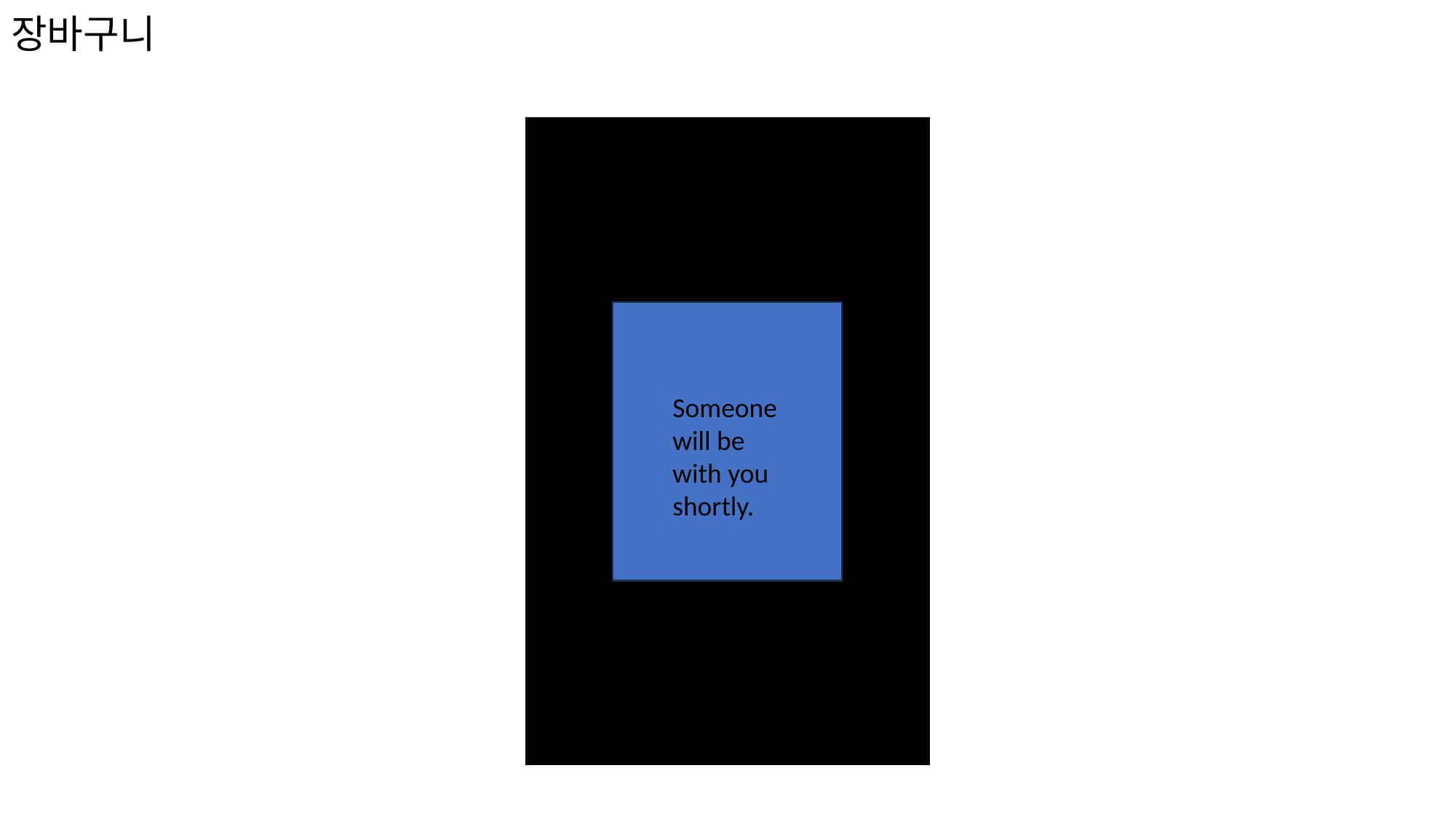

# 장바구니

Someone will be with you shortly.